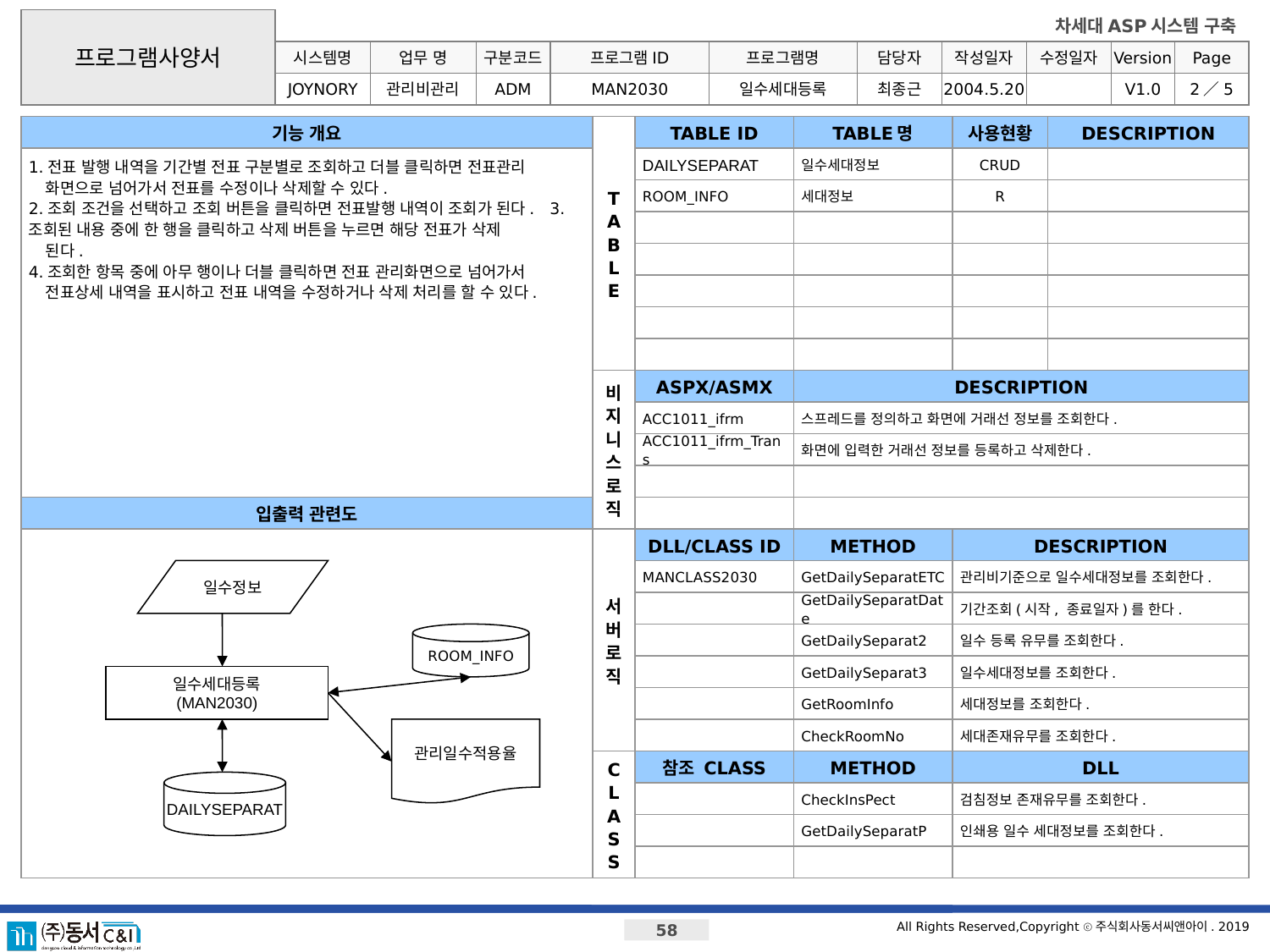

프로그램사양서
시스템명
업무 명
구분코드
프로그램ID
프로그램명
JOYNORY
관리비관리
ADM
MAN2030
일수세대등록
최종근
2004.5.20

V1.0
2／5
기능 개요
T
A
B
L
E
TABLE ID
TABLE명
사용현황
DESCRIPTION
1.전표 발행 내역을 기간별 전표 구분별로 조회하고 더블 클릭하면 전표관리
   화면으로 넘어가서 전표를 수정이나 삭제할 수 있다.
2.조회 조건을 선택하고 조회 버튼을 클릭하면 전표발행 내역이 조회가 된다.   3.조회된 내용 중에 한 행을 클릭하고 삭제 버튼을 누르면 해당 전표가 삭제
   된다.
4.조회한 항목 중에 아무 행이나 더블 클릭하면 전표 관리화면으로 넘어가서
   전표상세 내역을 표시하고 전표 내역을 수정하거나 삭제 처리를 할 수 있다.

DAILYSEPARAT
일수세대정보
CRUD

ROOM_INFO

세대정보

R

비지니스로직
ASPX/ASMX
DESCRIPTION
ACC1011_ifrm
스프레드를 정의하고 화면에 거래선 정보를 조회한다.
ACC1011_ifrm_Trans
화면에 입력한 거래선 정보를 등록하고 삭제한다.

입출력 관련도

서버로직
DLL/CLASS ID
METHOD
DESCRIPTION
일수정보
MANCLASS2030
GetDailySeparatETC
관리비기준으로 일수세대정보를 조회한다.

GetDailySeparatDate
기간조회(시작, 종료일자)를 한다.

ROOM_INFO

GetDailySeparat2
일수 등록 유무를 조회한다.

GetDailySeparat3
일수세대정보를 조회한다.
일수세대등록
(MAN2030)

GetRoomInfo
세대정보를 조회한다.

관리일수적용율

CheckRoomNo
세대존재유무를 조회한다.
C
L
A
S
S
참조 CLASS
METHOD
DLL
DAILYSEPARAT

CheckInsPect

검침정보 존재유무를 조회한다.

GetDailySeparatP

인쇄용 일수 세대정보를 조회한다.